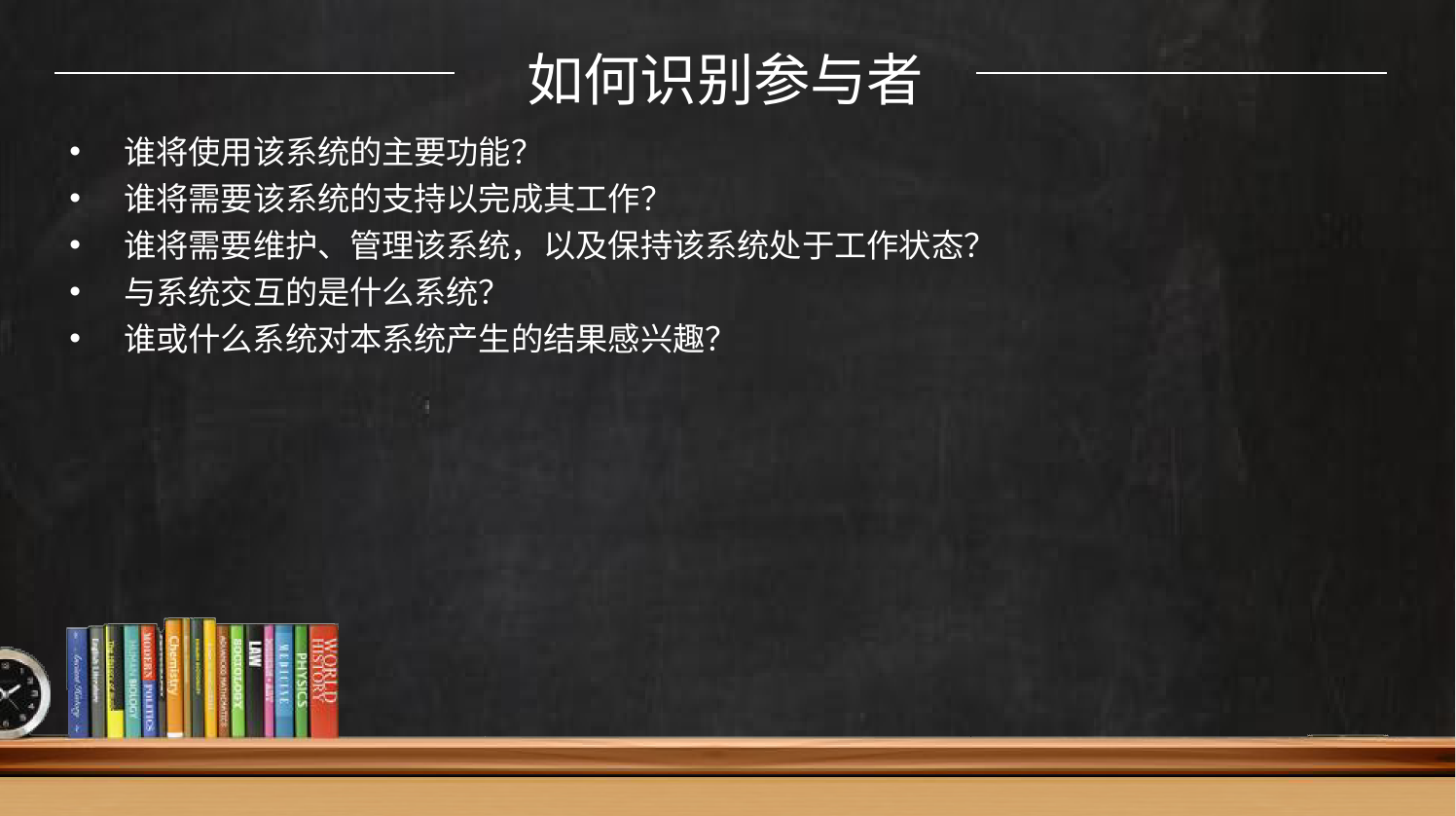

# 如何识别参与者

谁将使用该系统的主要功能？
谁将需要该系统的支持以完成其工作？
谁将需要维护、管理该系统，以及保持该系统处于工作状态？
与系统交互的是什么系统？
谁或什么系统对本系统产生的结果感兴趣？